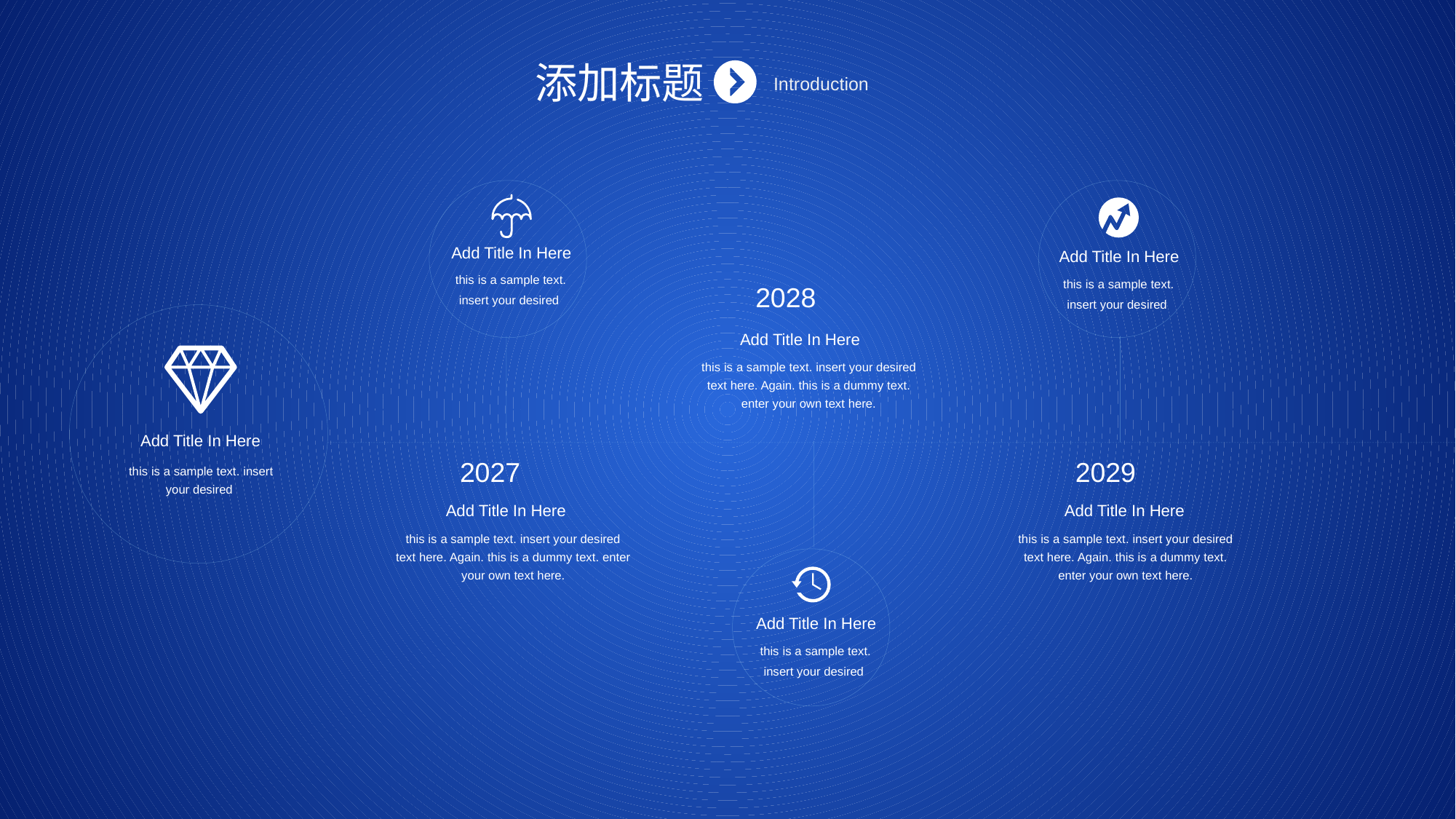

添加标题

Introduction

Add Title In Here
this is a sample text. insert your desired

Add Title In Here
this is a sample text. insert your desired

2028
Add Title In Here
this is a sample text. insert your desired text here. Again. this is a dummy text. enter your own text here.

Add Title In Here
this is a sample text. insert your desired

Add Title In Here
this is a sample text. insert your desired
2027
Add Title In Here
this is a sample text. insert your desired text here. Again. this is a dummy text. enter your own text here.
2029
Add Title In Here
this is a sample text. insert your desired text here. Again. this is a dummy text. enter your own text here.